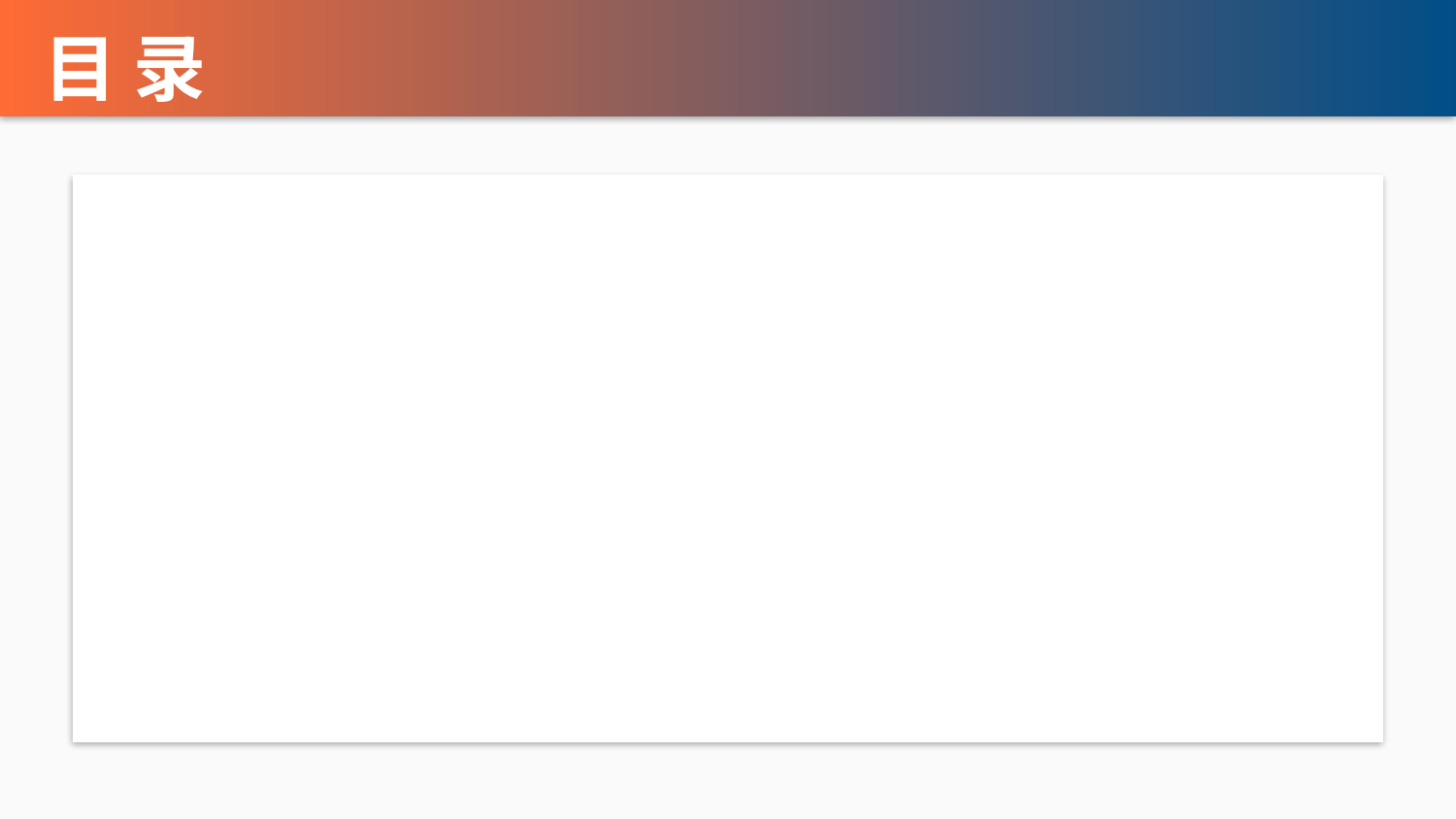

目 录

01. 项目概览 - 营销主题与核心理念
02. 品牌分析 - 目标客群与市场洞察
03. 创意策略 - 三大核心营销创意
04. 执行方案 - 线上线下整合传播
05. 预算与ROI - 投入产出分析